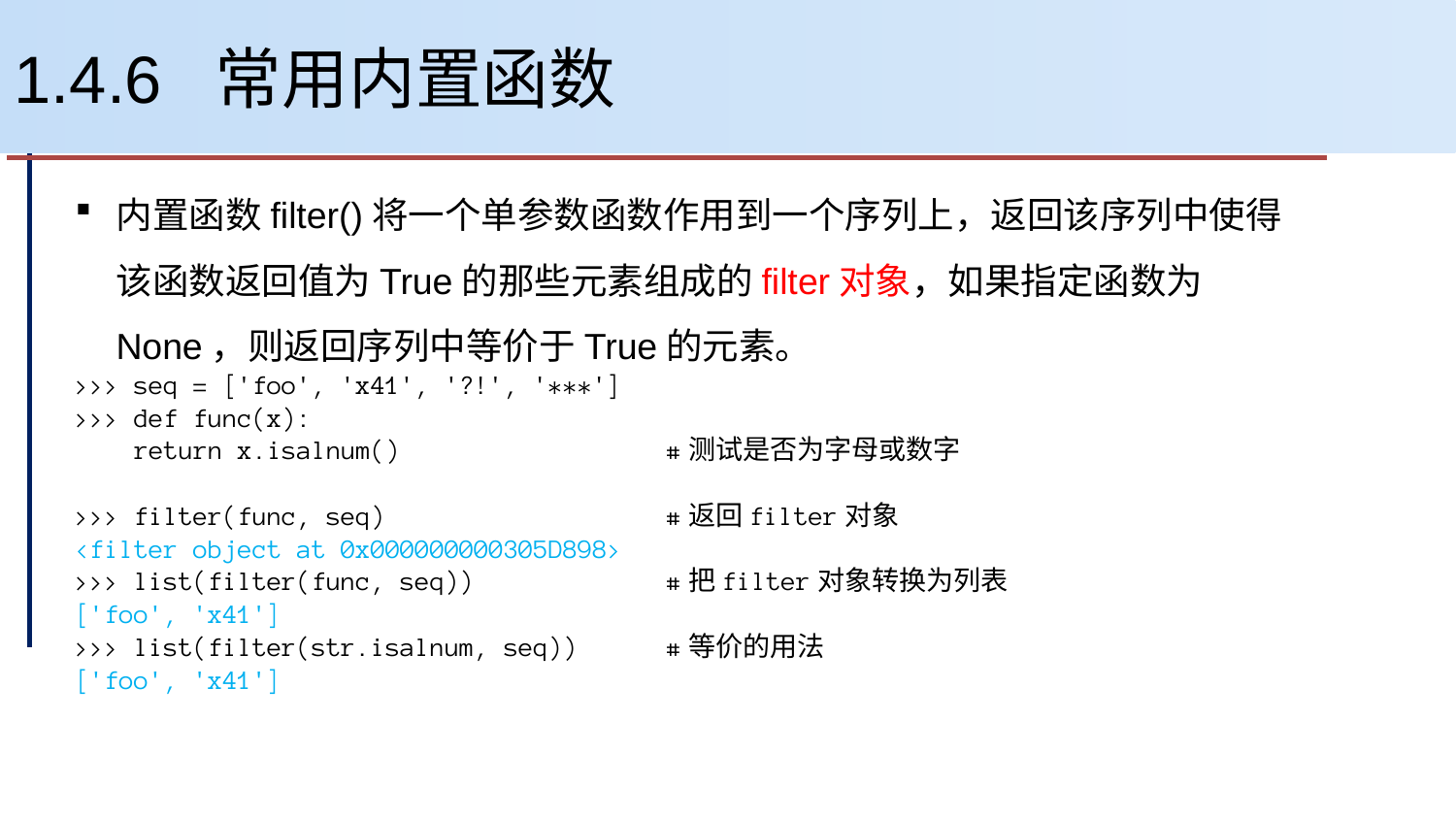

# 1.4.6  常用内置函数
内置函数filter()将一个单参数函数作用到一个序列上，返回该序列中使得该函数返回值为True的那些元素组成的filter对象，如果指定函数为None，则返回序列中等价于True的元素。
>>> seq = ['foo', 'x41', '?!', '***']
>>> def func(x):
    return x.isalnum()                  #测试是否为字母或数字

>>> filter(func, seq)                   #返回filter对象
<filter object at 0x000000000305D898>
>>> list(filter(func, seq))             #把filter对象转换为列表
['foo', 'x41']
>>> list(filter(str.isalnum, seq))      #等价的用法
['foo', 'x41']